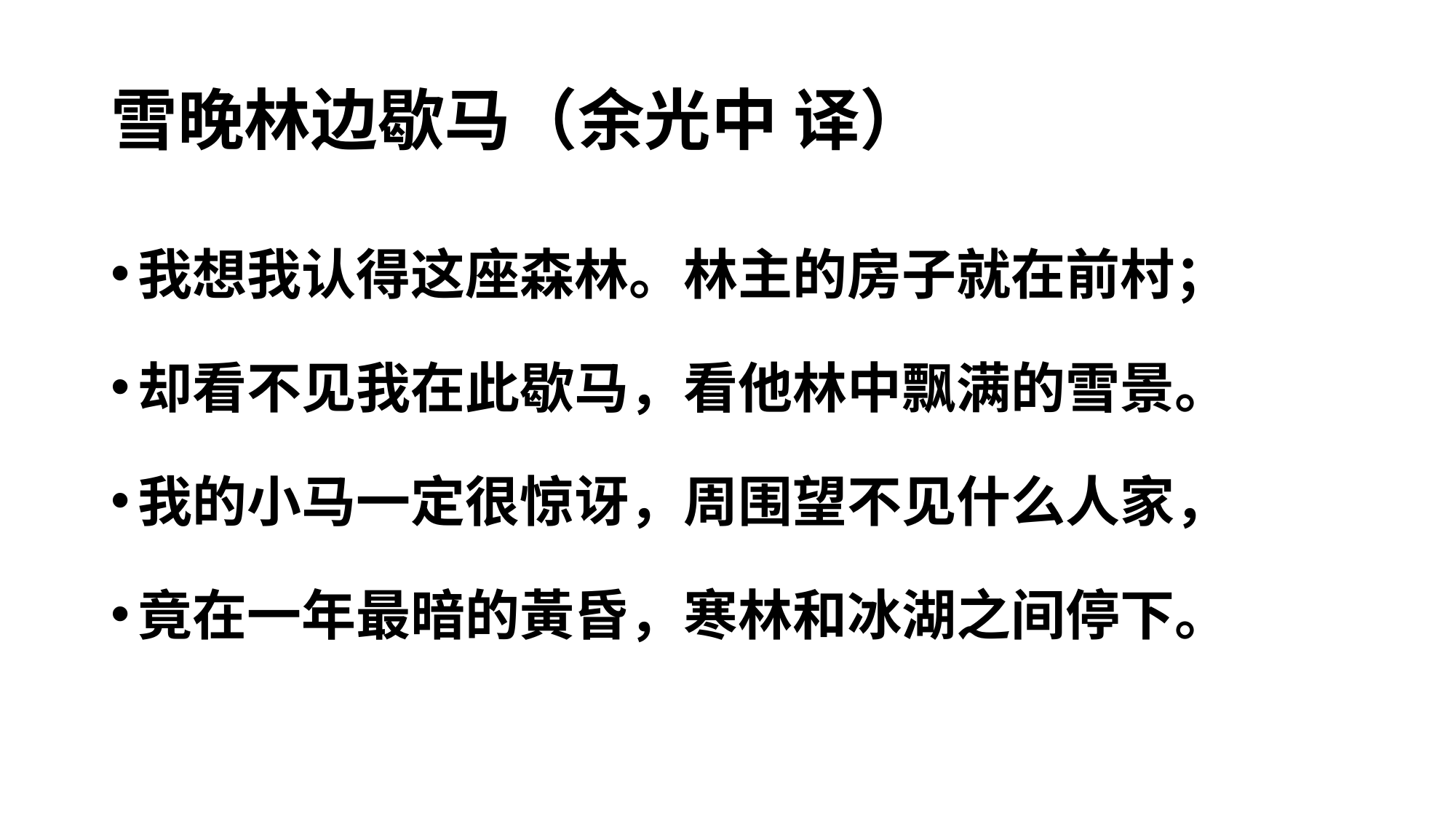

# 雪晚林边歇马（余光中 译）
我想我认得这座森林。林主的房子就在前村；
却看不见我在此歇马，看他林中飘满的雪景。
我的小马一定很惊讶，周围望不见什么人家，
竟在一年最暗的黃昏，寒林和冰湖之间停下。